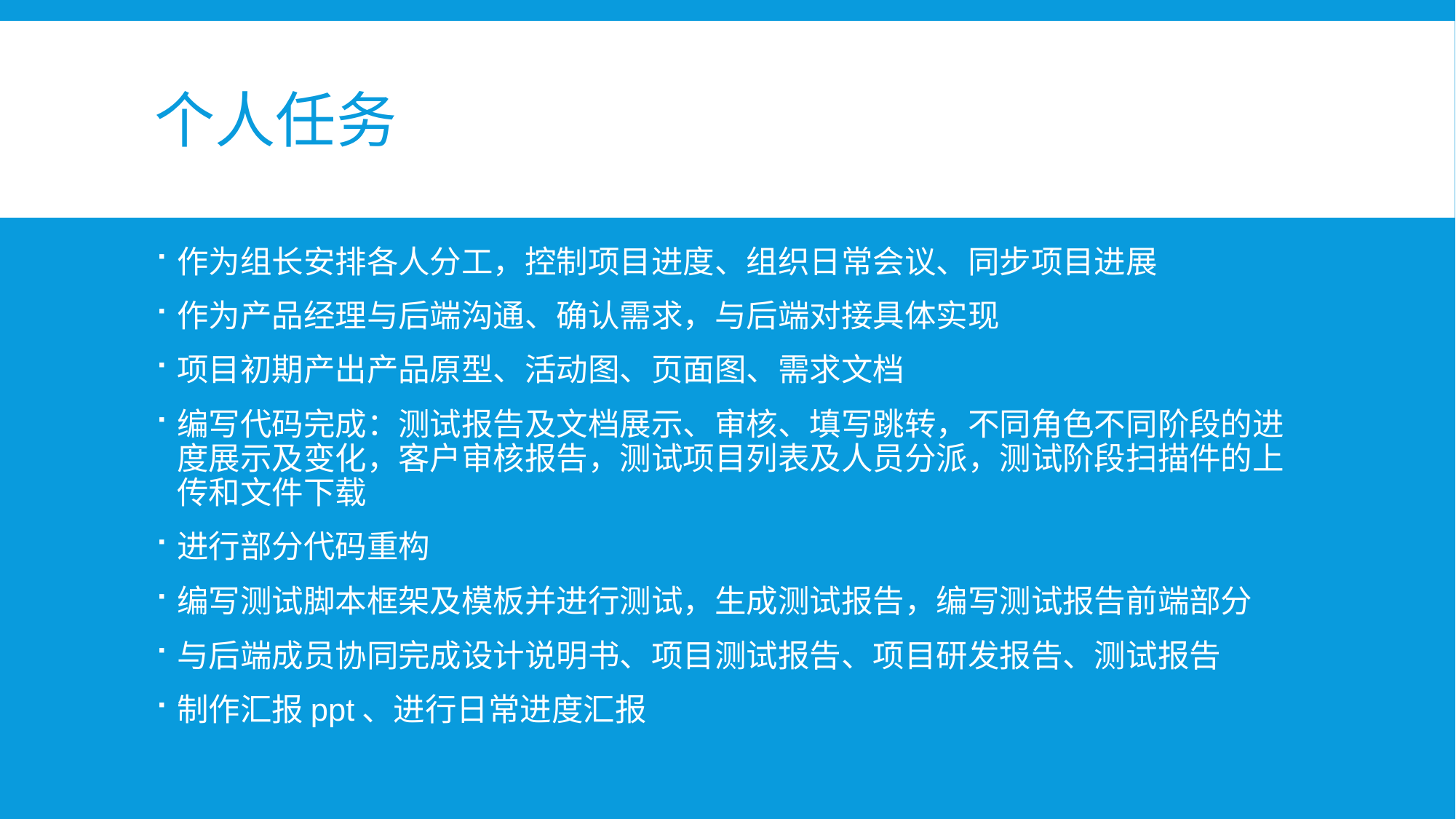

# 个人任务
作为组长安排各人分工，控制项目进度、组织日常会议、同步项目进展
作为产品经理与后端沟通、确认需求，与后端对接具体实现
项目初期产出产品原型、活动图、页面图、需求文档
编写代码完成：测试报告及文档展示、审核、填写跳转，不同角色不同阶段的进度展示及变化，客户审核报告，测试项目列表及人员分派，测试阶段扫描件的上传和文件下载
进行部分代码重构
编写测试脚本框架及模板并进行测试，生成测试报告，编写测试报告前端部分
与后端成员协同完成设计说明书、项目测试报告、项目研发报告、测试报告
制作汇报ppt、进行日常进度汇报